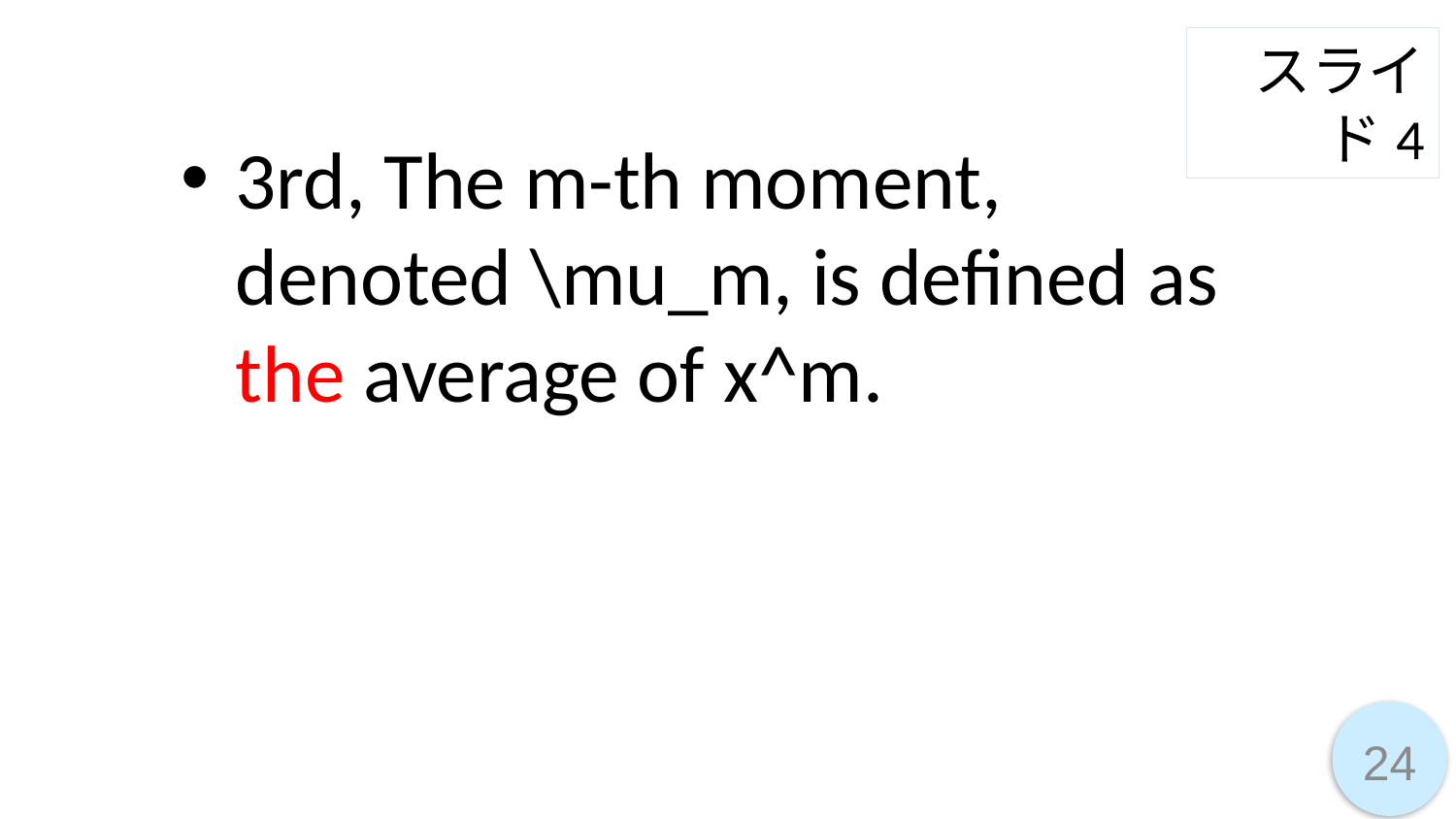

スライド4
3rd, The m-th moment, denoted \mu_m, is defined as the average of x^m.
24